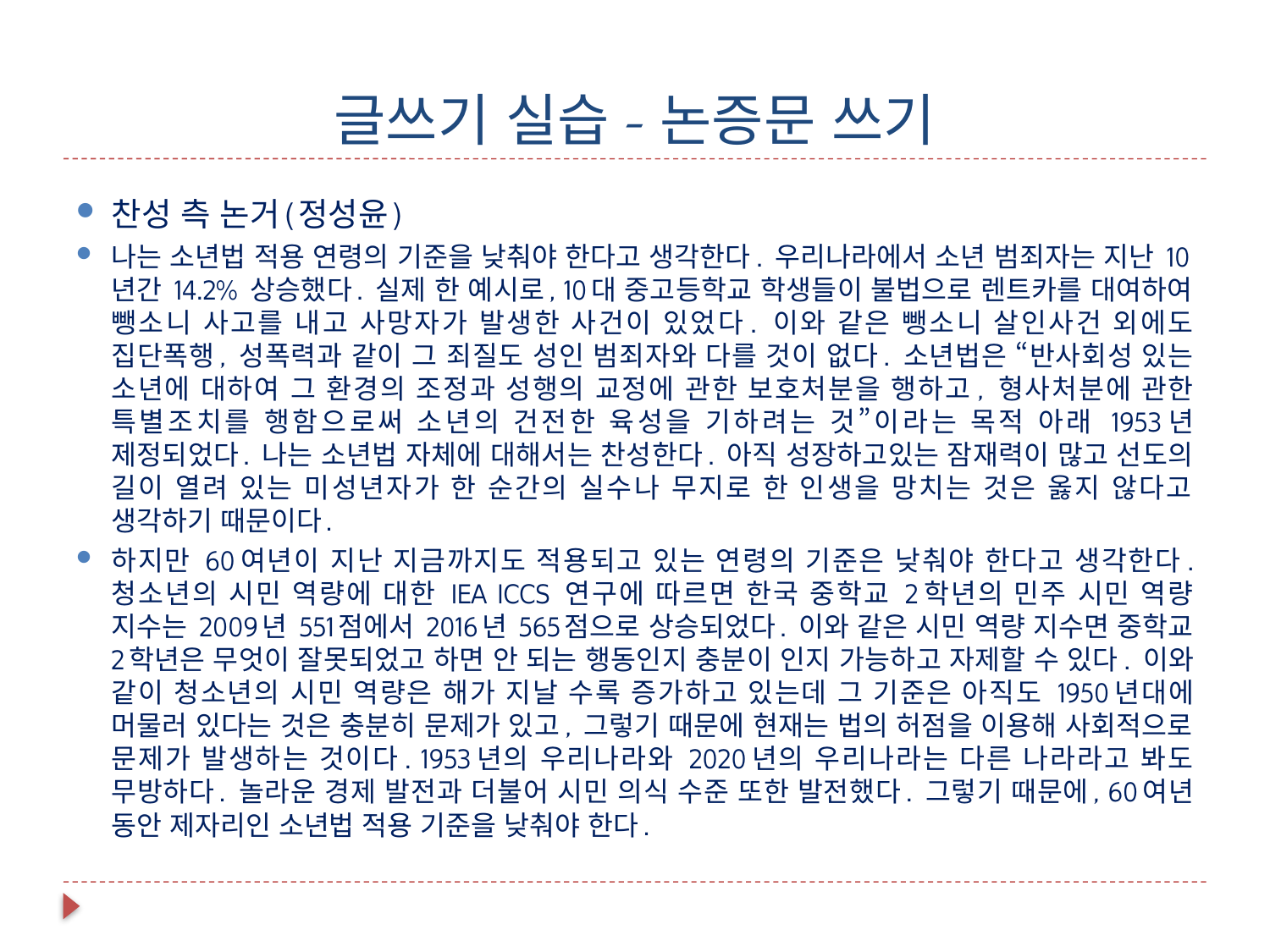

# 글쓰기 실습-논증문 쓰기

찬성 측 논거(정성윤)
나는 소년법 적용 연령의 기준을 낮춰야 한다고 생각한다. 우리나라에서 소년 범죄자는 지난 10년간 14.2% 상승했다. 실제 한 예시로, 10대 중고등학교 학생들이 불법으로 렌트카를 대여하여 뺑소니 사고를 내고 사망자가 발생한 사건이 있었다. 이와 같은 뺑소니 살인사건 외에도 집단폭행, 성폭력과 같이 그 죄질도 성인 범죄자와 다를 것이 없다. 소년법은 “반사회성 있는 소년에 대하여 그 환경의 조정과 성행의 교정에 관한 보호처분을 행하고, 형사처분에 관한 특별조치를 행함으로써 소년의 건전한 육성을 기하려는 것”이라는 목적 아래 1953년 제정되었다. 나는 소년법 자체에 대해서는 찬성한다. 아직 성장하고있는 잠재력이 많고 선도의 길이 열려 있는 미성년자가 한 순간의 실수나 무지로 한 인생을 망치는 것은 옳지 않다고 생각하기 때문이다.
하지만 60여년이 지난 지금까지도 적용되고 있는 연령의 기준은 낮춰야 한다고 생각한다. 청소년의 시민 역량에 대한 IEA ICCS 연구에 따르면 한국 중학교 2학년의 민주 시민 역량 지수는 2009년 551점에서 2016년 565점으로 상승되었다. 이와 같은 시민 역량 지수면 중학교 2학년은 무엇이 잘못되었고 하면 안 되는 행동인지 충분이 인지 가능하고 자제할 수 있다. 이와 같이 청소년의 시민 역량은 해가 지날 수록 증가하고 있는데 그 기준은 아직도 1950년대에 머물러 있다는 것은 충분히 문제가 있고, 그렇기 때문에 현재는 법의 허점을 이용해 사회적으로 문제가 발생하는 것이다. 1953년의 우리나라와 2020년의 우리나라는 다른 나라라고 봐도 무방하다. 놀라운 경제 발전과 더불어 시민 의식 수준 또한 발전했다. 그렇기 때문에, 60여년 동안 제자리인 소년법 적용 기준을 낮춰야 한다.